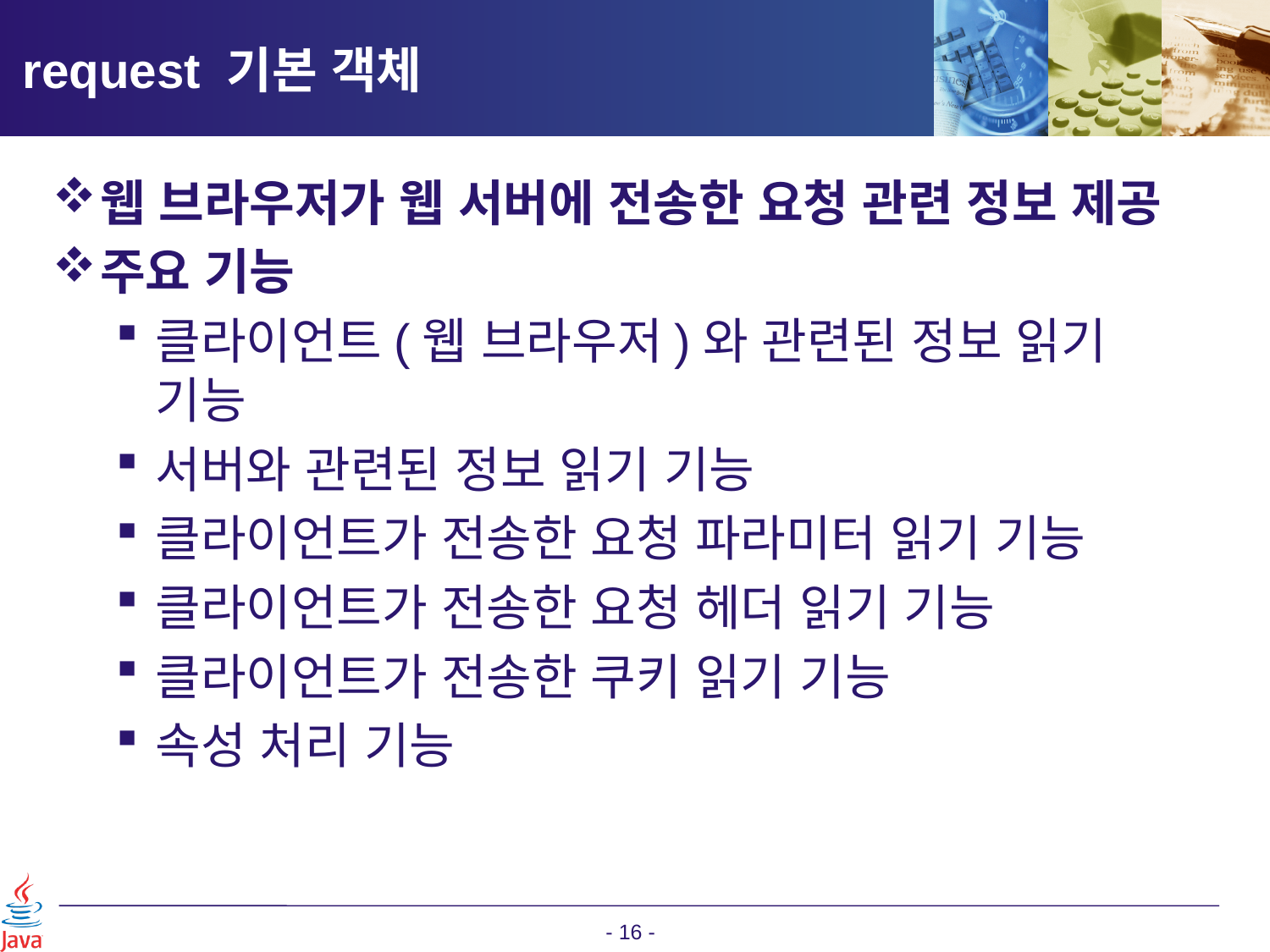

# request 기본 객체
웹 브라우저가 웹 서버에 전송한 요청 관련 정보 제공
주요 기능
클라이언트(웹 브라우저)와 관련된 정보 읽기 기능
서버와 관련된 정보 읽기 기능
클라이언트가 전송한 요청 파라미터 읽기 기능
클라이언트가 전송한 요청 헤더 읽기 기능
클라이언트가 전송한 쿠키 읽기 기능
속성 처리 기능